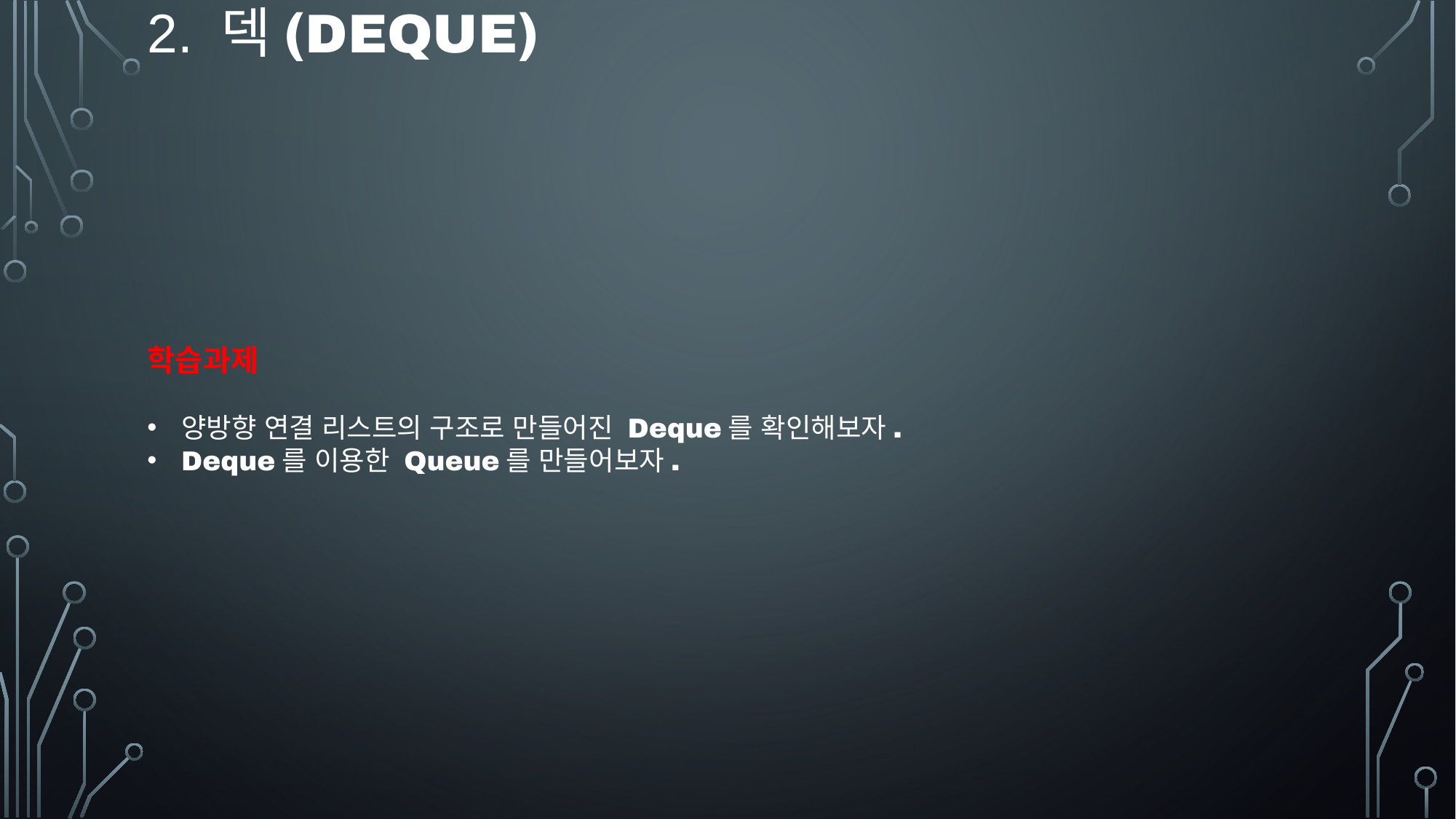

# 2. 덱(Deque)
학습과제

양방향 연결 리스트의 구조로 만들어진 Deque를 확인해보자.
Deque를 이용한 Queue를 만들어보자.